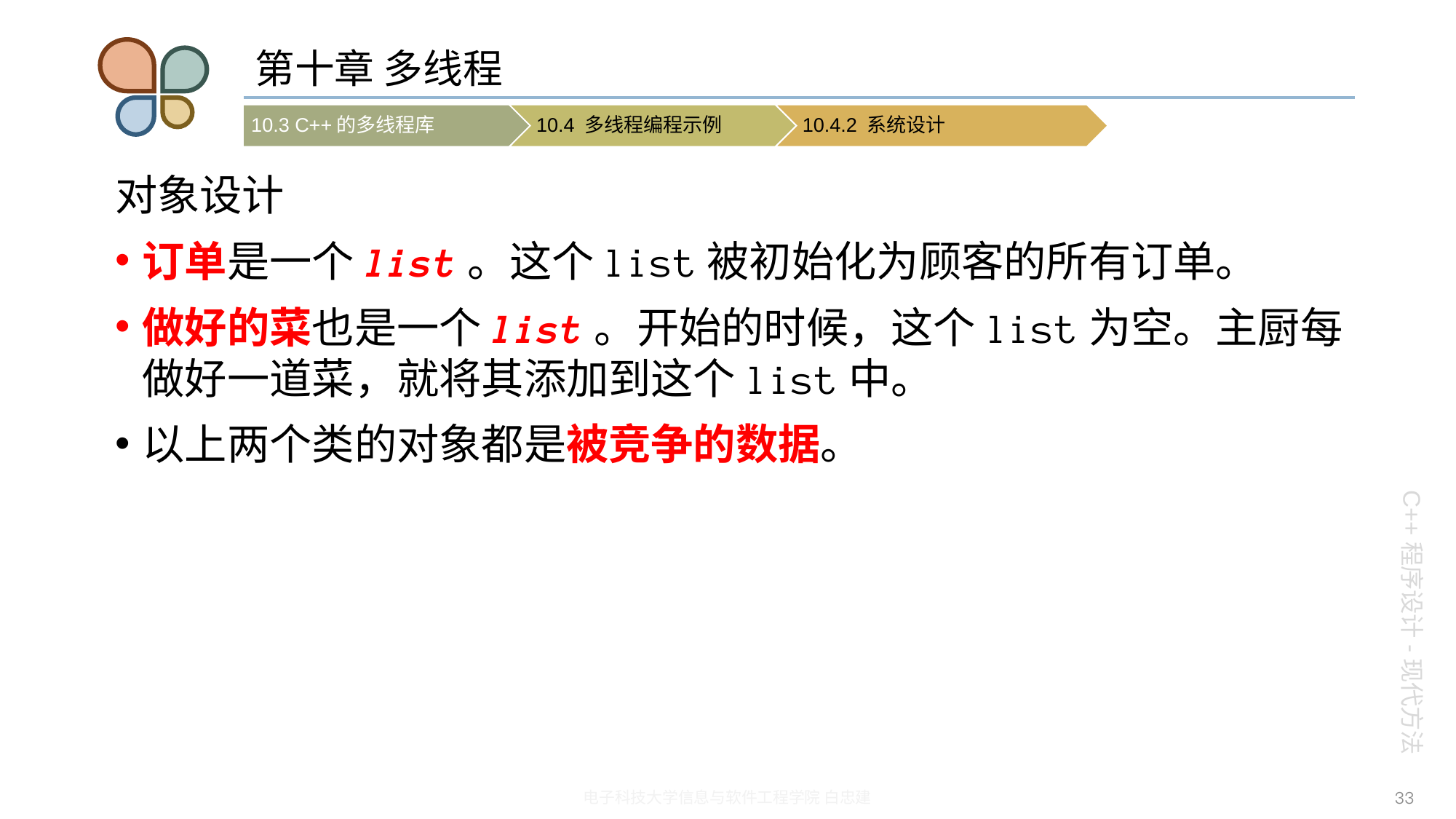

# 第十章 多线程
10.3 C++的多线程库
10.4 多线程编程示例
10.4.2 系统设计
对象设计
订单是一个list。这个list被初始化为顾客的所有订单。
做好的菜也是一个list。开始的时候，这个list为空。主厨每做好一道菜，就将其添加到这个list中。
以上两个类的对象都是被竞争的数据。

33